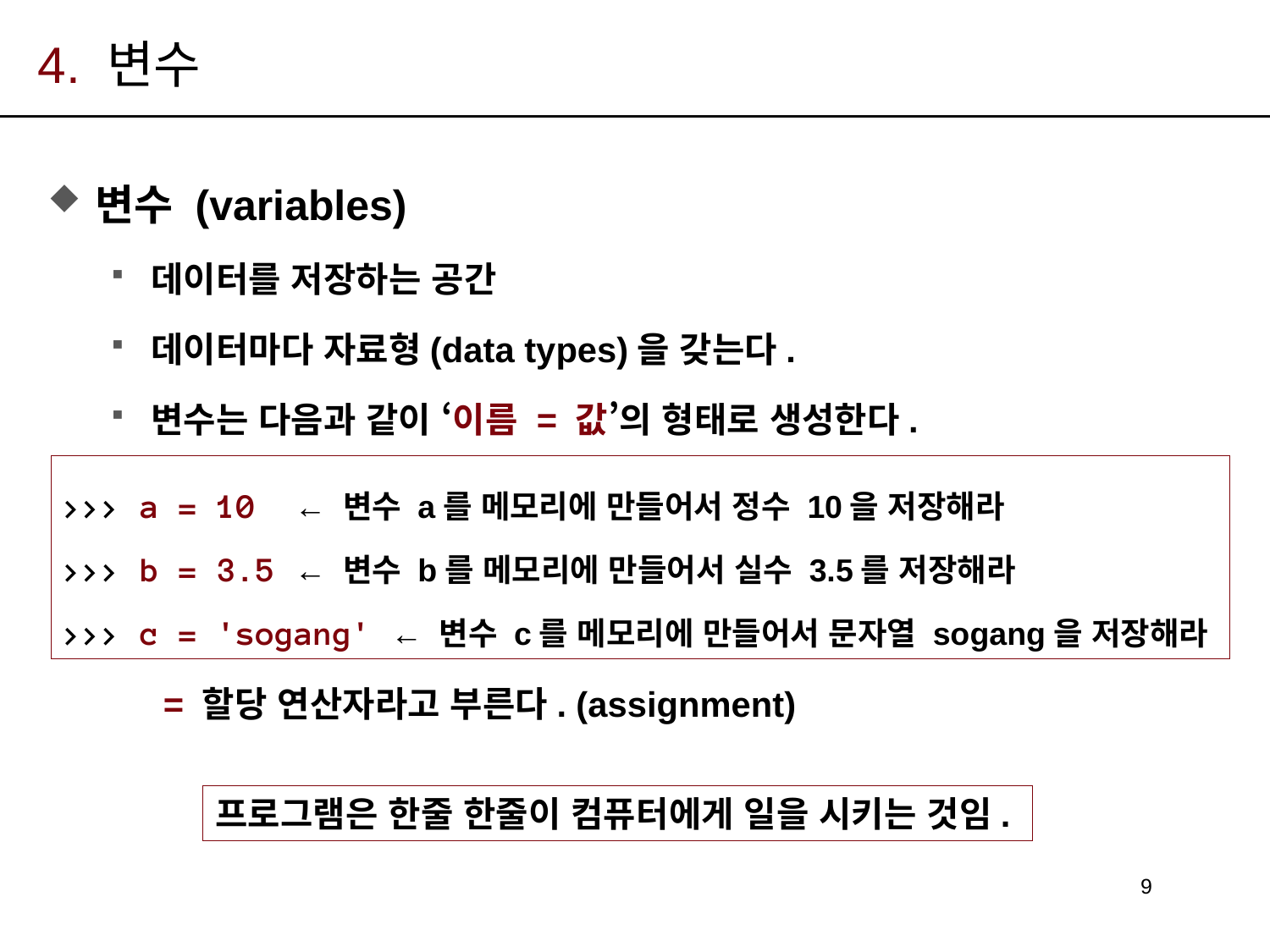

# 4. 변수
변수 (variables)
데이터를 저장하는 공간
데이터마다 자료형(data types)을 갖는다.
변수는 다음과 같이 ‘이름 = 값’의 형태로 생성한다.

>>> a = 10  ← 변수 a를 메모리에 만들어서 정수 10을 저장해라
>>> b = 3.5 ← 변수 b를 메모리에 만들어서 실수 3.5를 저장해라
>>> c = 'sogang' ← 변수 c를 메모리에 만들어서 문자열 sogang을 저장해라
= 할당 연산자라고 부른다. (assignment)
프로그램은 한줄 한줄이 컴퓨터에게 일을 시키는 것임.
9